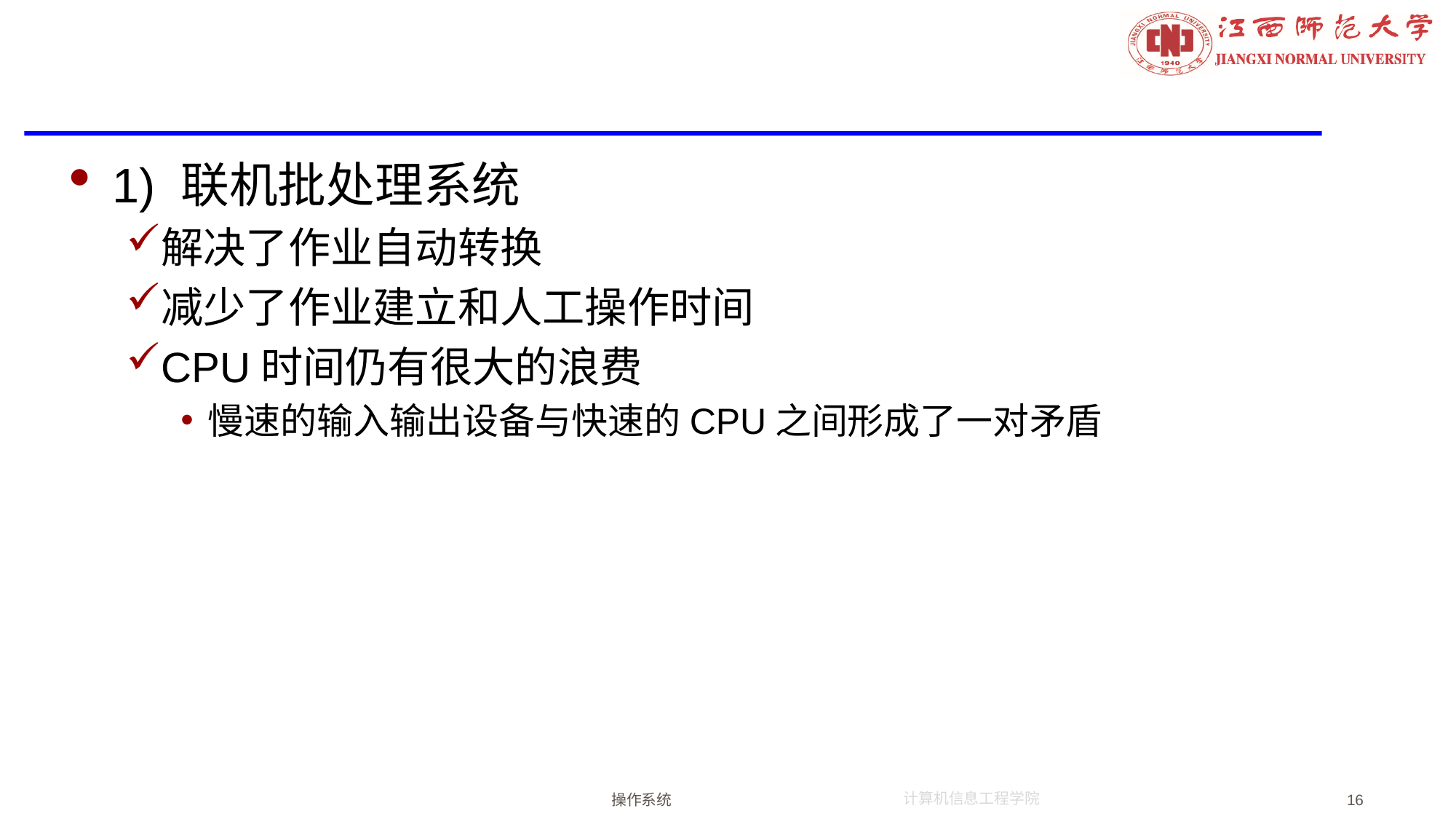

#
1) 联机批处理系统
解决了作业自动转换
减少了作业建立和人工操作时间
CPU时间仍有很大的浪费
慢速的输入输出设备与快速的CPU之间形成了一对矛盾

操作系统
16